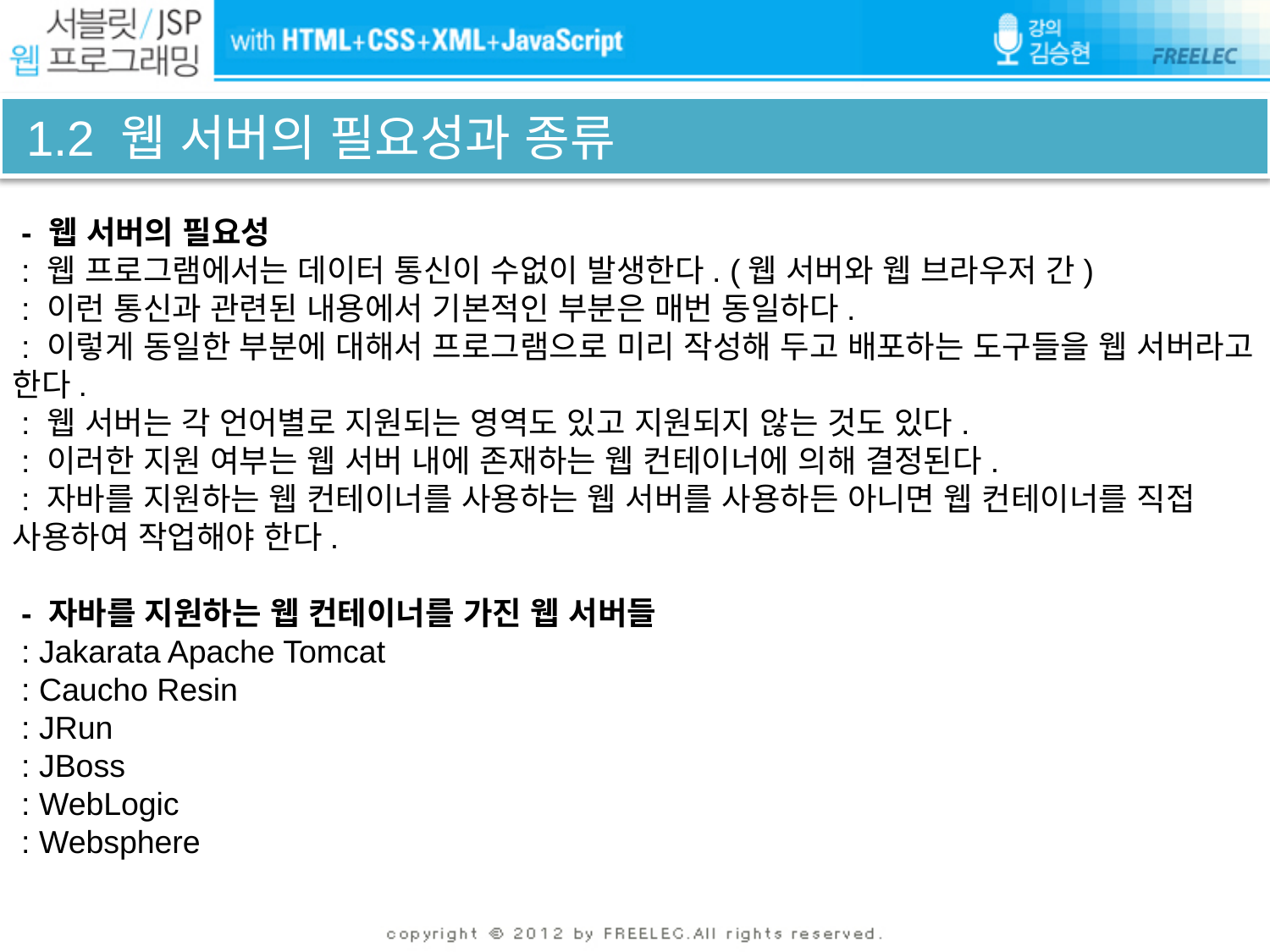

# 1.2 웹 서버의 필요성과 종류
 - 웹 서버의 필요성
 : 웹 프로그램에서는 데이터 통신이 수없이 발생한다. (웹 서버와 웹 브라우저 간)
 : 이런 통신과 관련된 내용에서 기본적인 부분은 매번 동일하다.
 : 이렇게 동일한 부분에 대해서 프로그램으로 미리 작성해 두고 배포하는 도구들을 웹 서버라고 한다.
 : 웹 서버는 각 언어별로 지원되는 영역도 있고 지원되지 않는 것도 있다.
 : 이러한 지원 여부는 웹 서버 내에 존재하는 웹 컨테이너에 의해 결정된다.
 : 자바를 지원하는 웹 컨테이너를 사용하는 웹 서버를 사용하든 아니면 웹 컨테이너를 직접 사용하여 작업해야 한다.

 - 자바를 지원하는 웹 컨테이너를 가진 웹 서버들
 : Jakarata Apache Tomcat
 : Caucho Resin
 : JRun
 : JBoss
 : WebLogic
 : Websphere